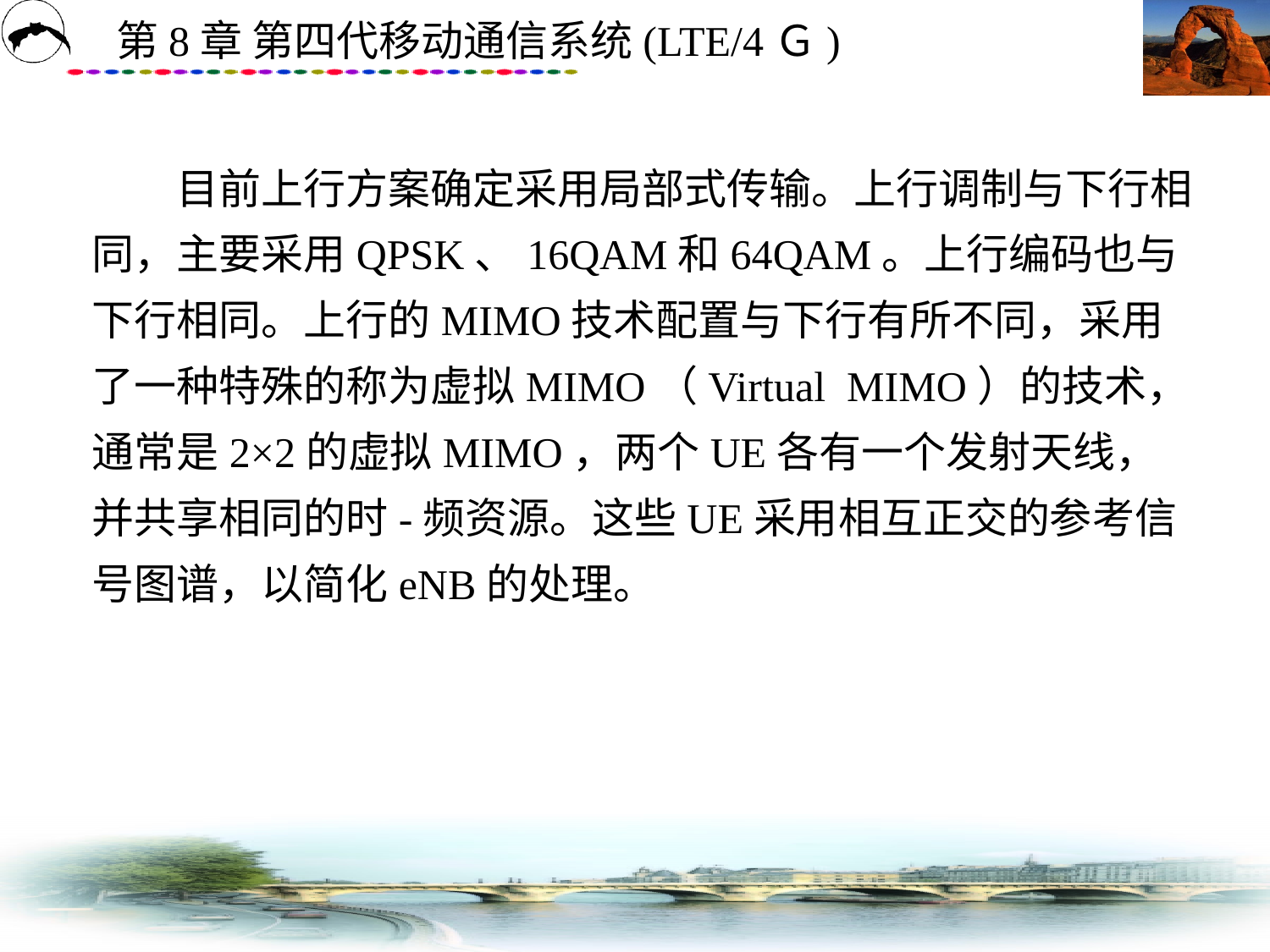

# 目前上行方案确定采用局部式传输。上行调制与下行相同，主要采用QPSK、16QAM和64QAM。上行编码也与下行相同。上行的MIMO技术配置与下行有所不同，采用了一种特殊的称为虚拟MIMO（Virtual  MIMO）的技术，通常是2×2的虚拟MIMO，两个UE各有一个发射天线，并共享相同的时-频资源。这些UE采用相互正交的参考信号图谱，以简化eNB的处理。